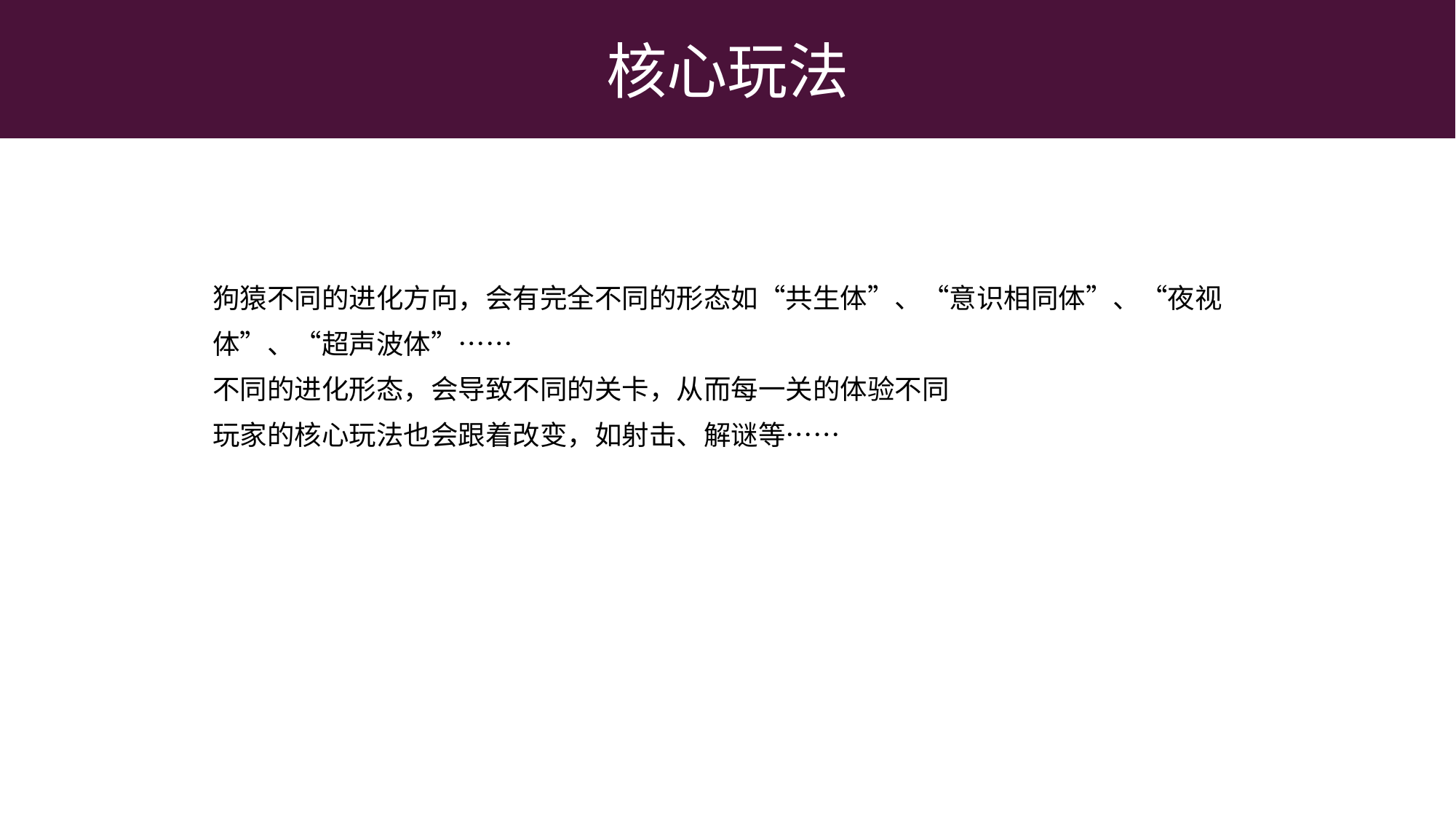

核心玩法
狗猿不同的进化方向，会有完全不同的形态如“共生体”、“意识相同体”、“夜视体”、“超声波体”……
不同的进化形态，会导致不同的关卡，从而每一关的体验不同
玩家的核心玩法也会跟着改变，如射击、解谜等……